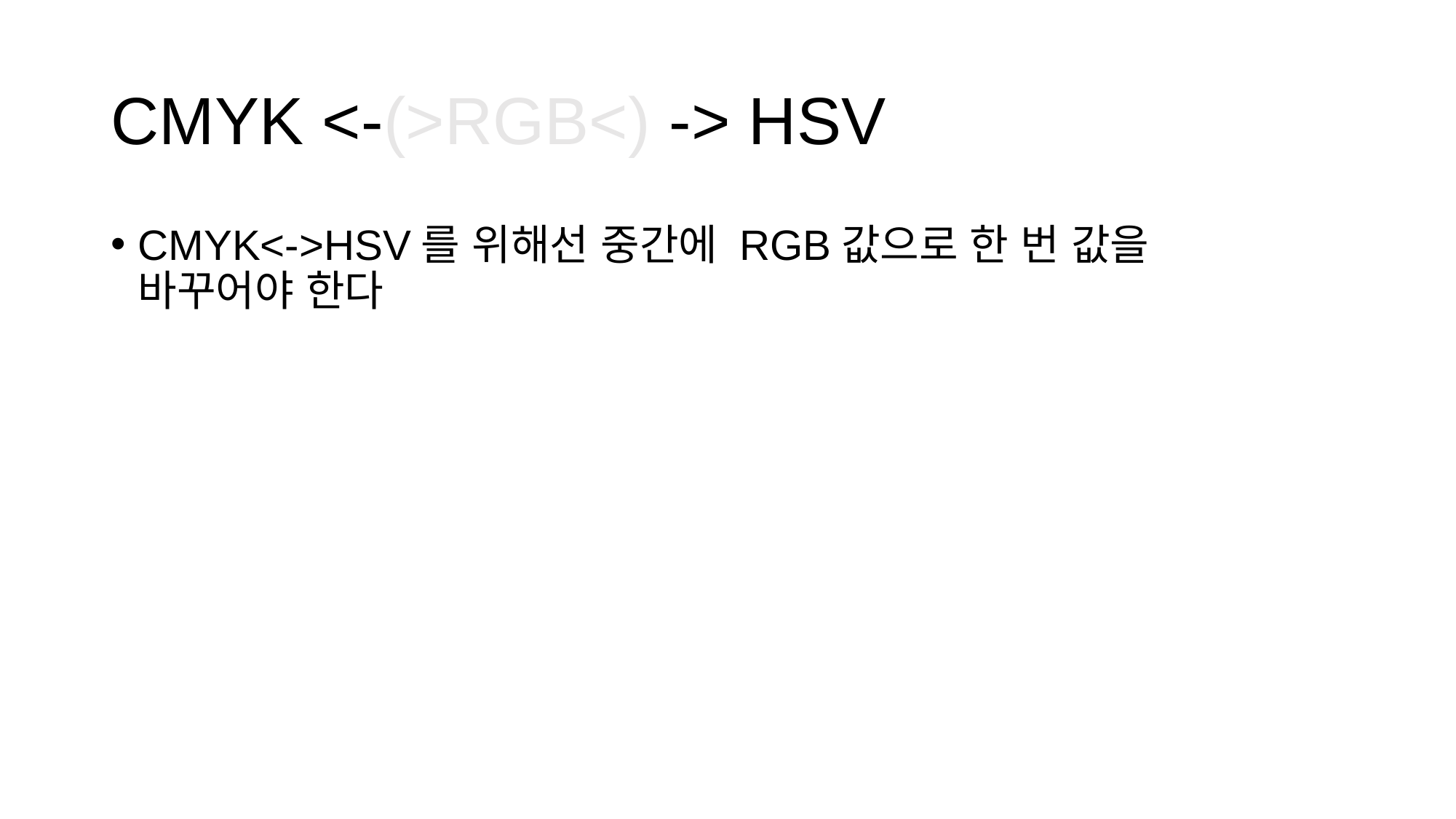

# CMYK <-(>RGB<) -> HSV
CMYK<->HSV를 위해선 중간에 RGB값으로 한 번 값을 바꾸어야 한다